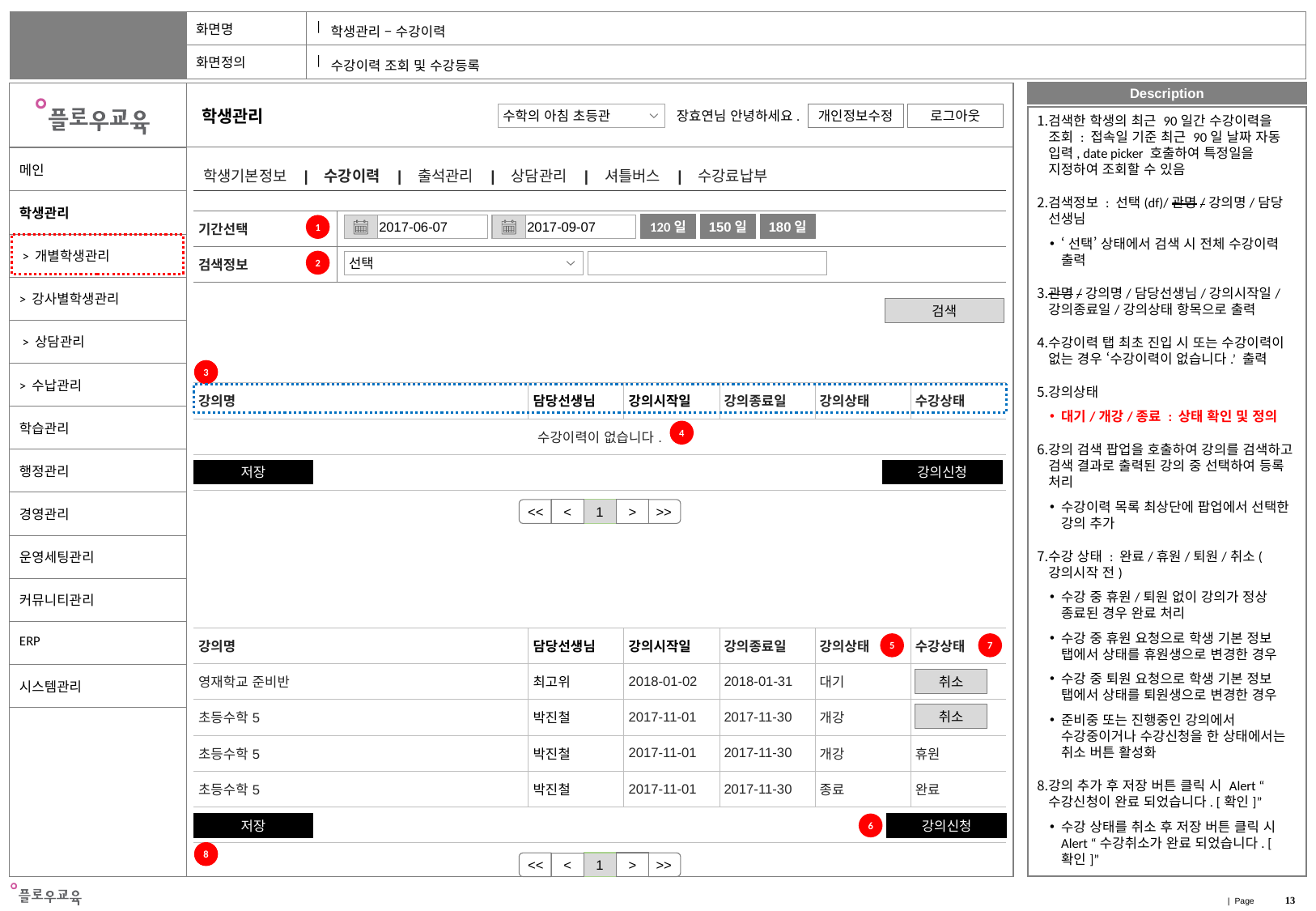

학생관리 – 수강이력
수강이력 조회 및 수강등록
검색한 학생의 최근 90일간 수강이력을 조회 : 접속일 기준 최근 90일 날짜 자동 입력, date picker 호출하여 특정일을 지정하여 조회할 수 있음
검색정보 : 선택(df)/관명/강의명/담당 선생님
‘선택’ 상태에서 검색 시 전체 수강이력 출력
관명/강의명/담당선생님/강의시작일/강의종료일/강의상태 항목으로 출력
수강이력 탭 최초 진입 시 또는 수강이력이 없는 경우 ‘수강이력이 없습니다.’ 출력
강의상태
대기/개강/종료 : 상태 확인 및 정의
강의 검색 팝업을 호출하여 강의를 검색하고 검색 결과로 출력된 강의 중 선택하여 등록 처리
수강이력 목록 최상단에 팝업에서 선택한 강의 추가
수강 상태 : 완료/휴원/퇴원/취소(강의시작 전)
수강 중 휴원/퇴원 없이 강의가 정상 종료된 경우 완료 처리
수강 중 휴원 요청으로 학생 기본 정보 탭에서 상태를 휴원생으로 변경한 경우
수강 중 퇴원 요청으로 학생 기본 정보 탭에서 상태를 퇴원생으로 변경한 경우
준비중 또는 진행중인 강의에서 수강중이거나 수강신청을 한 상태에서는 취소 버튼 활성화
강의 추가 후 저장 버튼 클릭 시 Alert “수강신청이 완료 되었습니다. [확인]”
수강 상태를 취소 후 저장 버튼 클릭 시 Alert “수강취소가 완료 되었습니다. [확인]”
| 학생기본정보 | 수강이력 | 출석관리 | 상담관리 | 셔틀버스 | 수강료납부 |
| --- |
| 기간선택 |  |
| --- | --- |
| 검색정보 |  |
120일
150일
180일
      2017-06-07

      2017-09-07

1

2
선택

검색
3
| 강의명 | 담당선생님 | 강의시작일 | 강의종료일 | 강의상태 | 수강상태 |
| --- | --- | --- | --- | --- | --- |
| 수강이력이 없습니다. |  |  |  |  |  |
|  |  |  |  |  |  |

4
저장
강의신청
>
<
<<
>>
1
| 강의명 | 담당선생님 | 강의시작일 | 강의종료일 | 강의상태 | 수강상태 |
| --- | --- | --- | --- | --- | --- |
| 영재학교 준비반 | 최고위 | 2018-01-02 | 2018-01-31 | 대기 |  |
| 초등수학5 | 박진철 | 2017-11-01 | 2017-11-30 | 개강 | 퇴원 |
| 초등수학5 | 박진철 | 2017-11-01 | 2017-11-30 | 개강 | 휴원 |
| 초등수학5 | 박진철 | 2017-11-01 | 2017-11-30 | 종료 | 완료 |
|  |  |  |  |  |  |
5
7
취소
취소
저장
6
강의신청
8
>
<
<<
>>
1
13